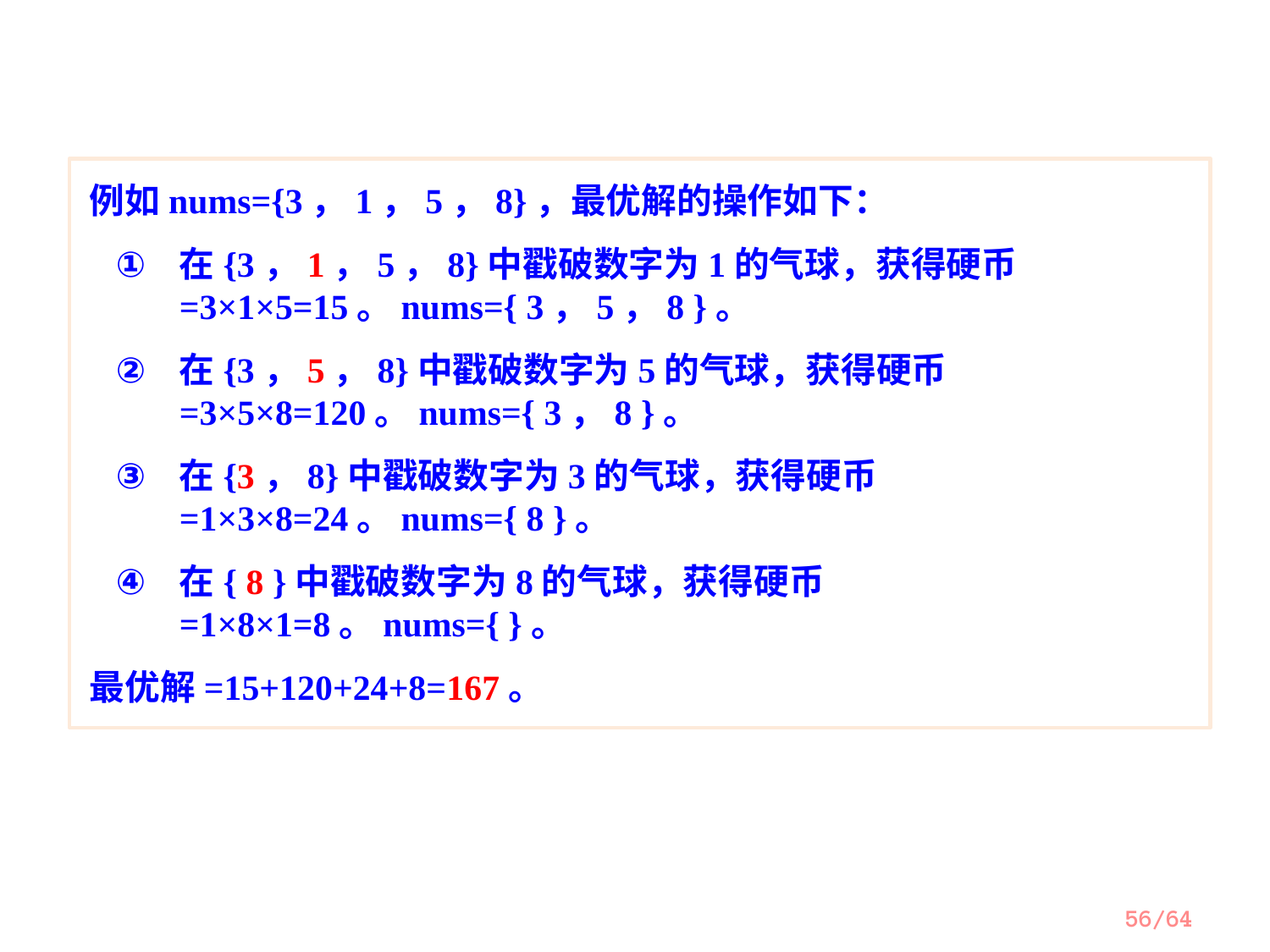

例如nums={3，1，5，8}，最优解的操作如下：
在{3，1，5，8}中戳破数字为1的气球，获得硬币=3×1×5=15。nums={ 3，5，8 }。
在{3，5，8}中戳破数字为5的气球，获得硬币=3×5×8=120。nums={ 3，8 }。
在{3，8}中戳破数字为3的气球，获得硬币=1×3×8=24。nums={ 8 }。
在{ 8 }中戳破数字为8的气球，获得硬币=1×8×1=8。nums={ }。
最优解=15+120+24+8=167。
56/64